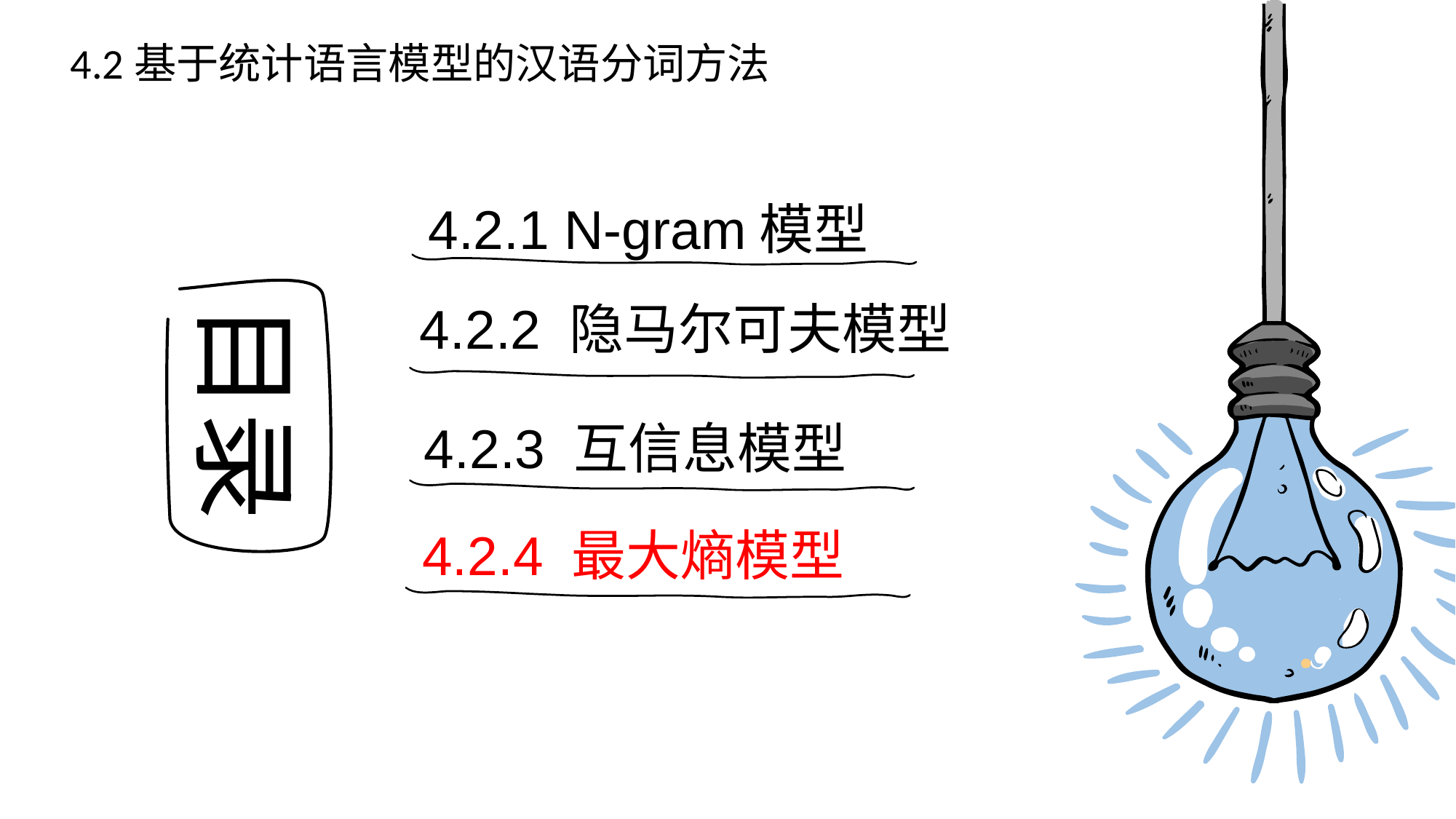

4.2基于统计语言模型的汉语分词方法
4.2.1 N-gram模型

目录
4.2.2 隐马尔可夫模型

4.2.3 互信息模型

4.2.4 最大熵模型